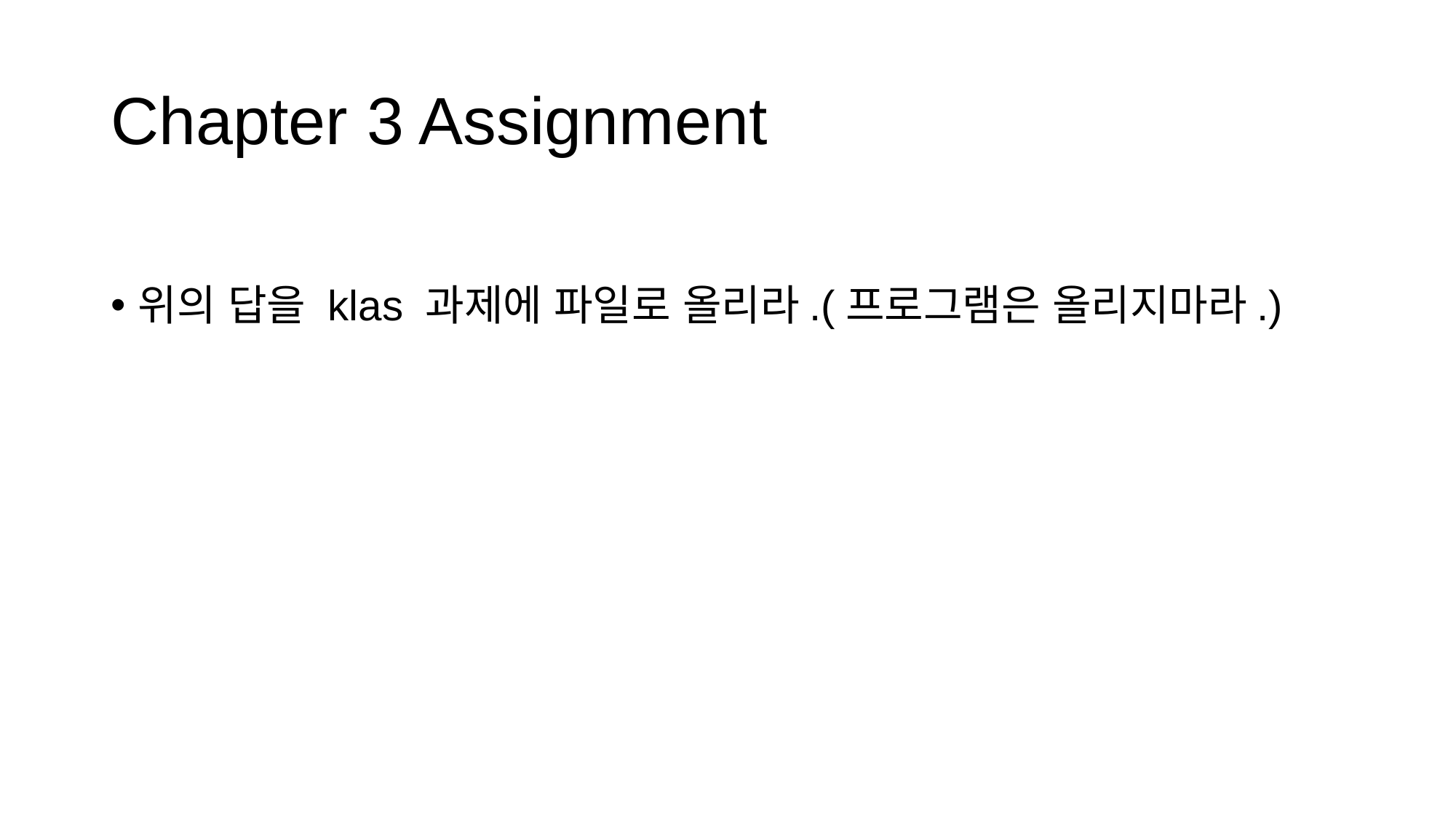

# Chapter 3 Assignment

위의 답을 klas 과제에 파일로 올리라.(프로그램은 올리지마라.)